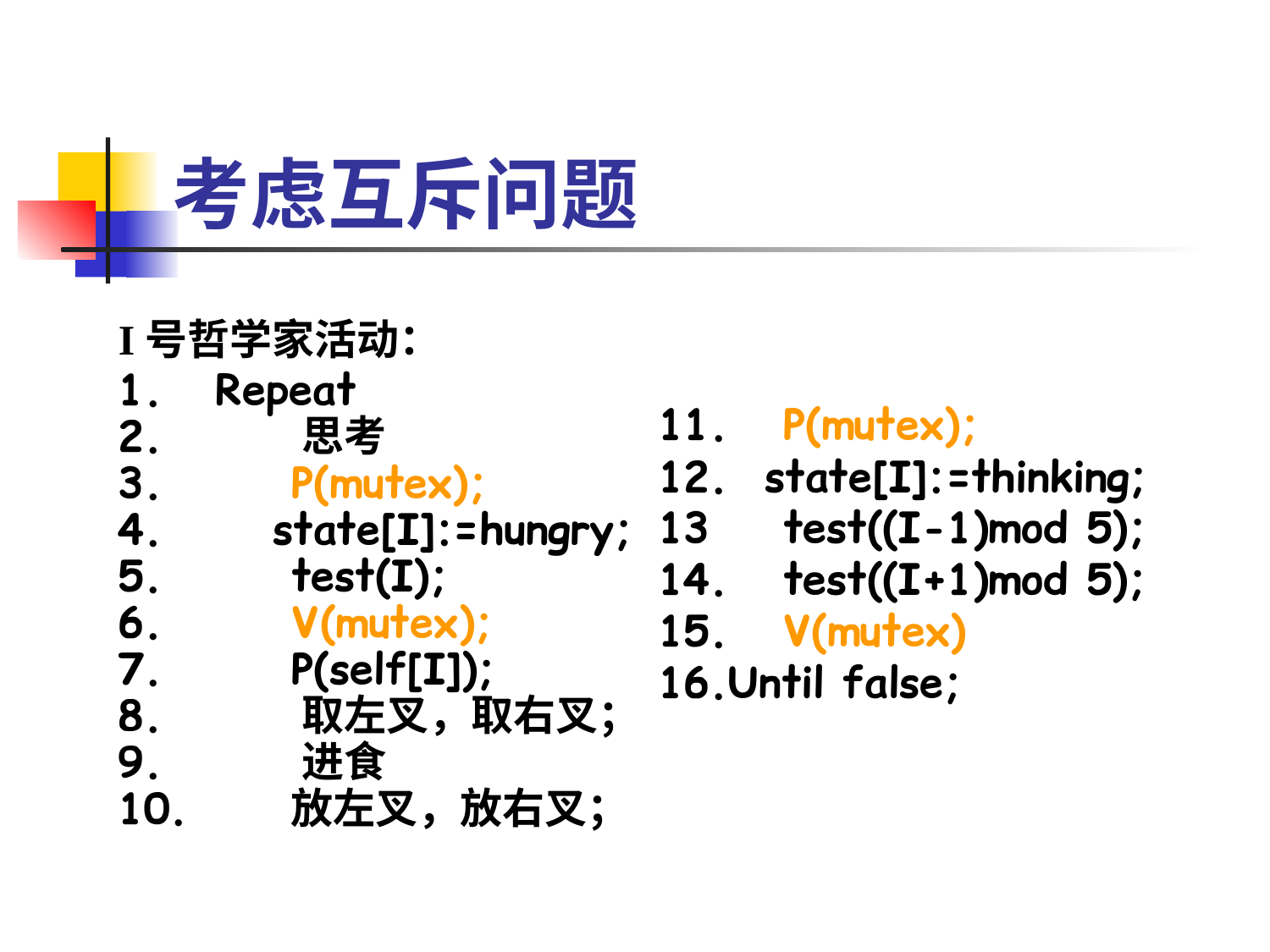

# 考虑互斥问题
I号哲学家活动：
1.     Repeat
2.       思考
3.       P(mutex);
4.      state[I]:=hungry;
5.       test(I);
6.       V(mutex);
7.       P(self[I]);
8.       取左叉，取右叉；
9.       进食
10.     放左叉，放右叉；

11.   P(mutex);
12.  state[I]:=thinking;
13    test((I-1)mod 5);
14.   test((I+1)mod 5);
15.   V(mutex)
16.Until false;